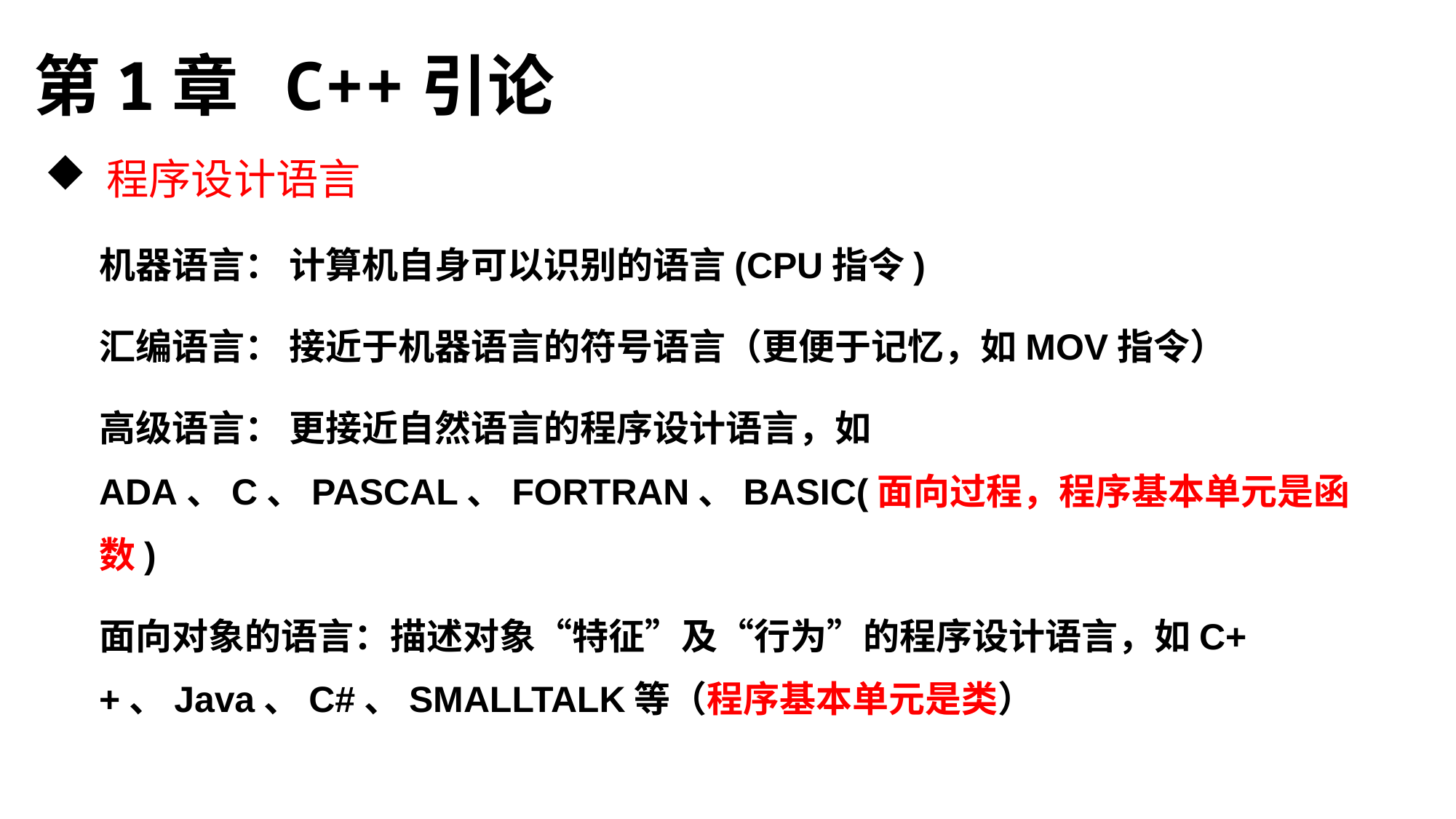

# 第1章  C++引论
 程序设计语言
机器语言： 计算机自身可以识别的语言(CPU指令)
汇编语言： 接近于机器语言的符号语言（更便于记忆，如MOV指令）
高级语言： 更接近自然语言的程序设计语言，如ADA、C、PASCAL、FORTRAN、BASIC(面向过程，程序基本单元是函数)
面向对象的语言：描述对象“特征”及“行为”的程序设计语言，如C++、Java、C#、SMALLTALK等（程序基本单元是类）